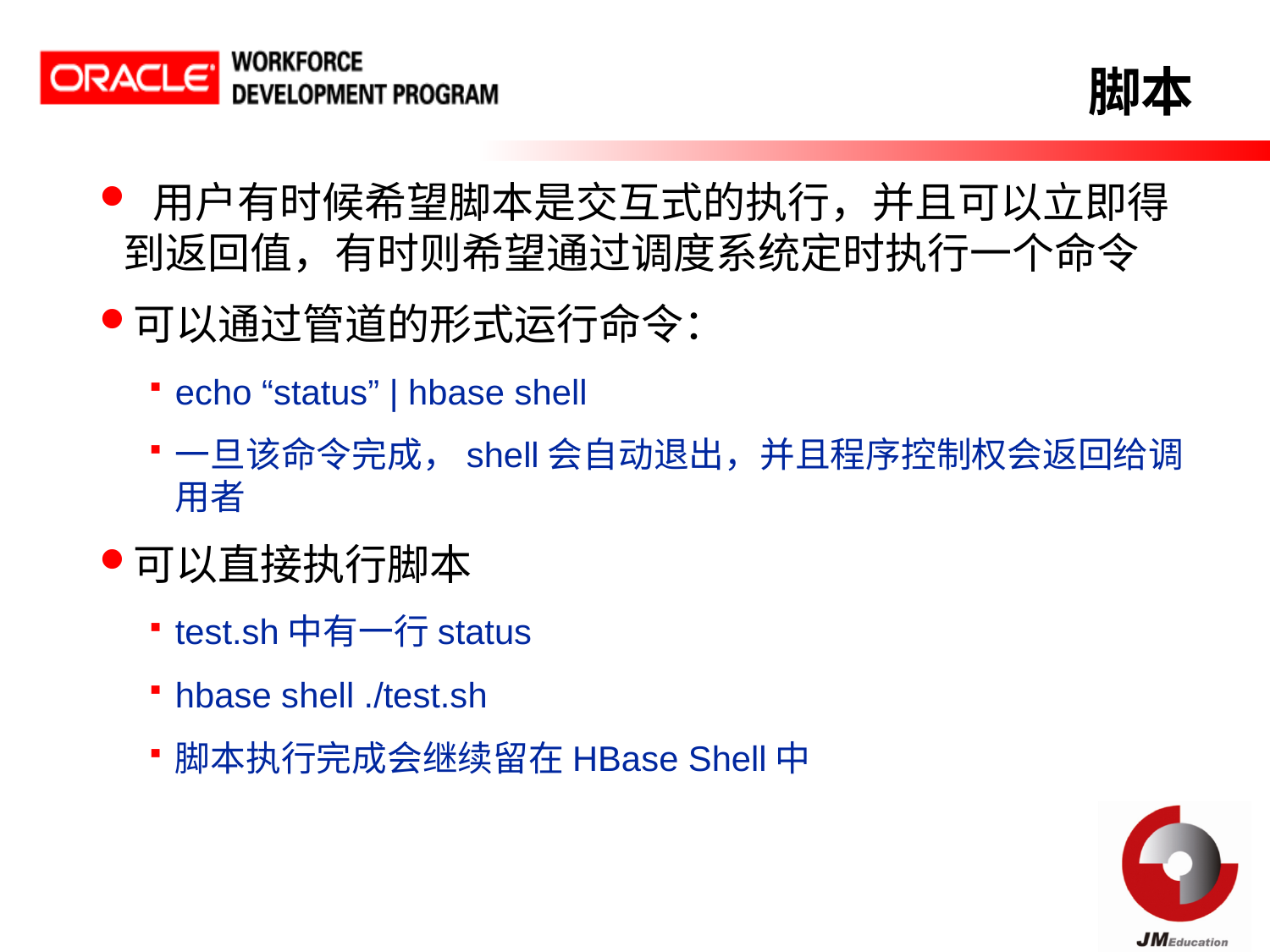

脚本
 用户有时候希望脚本是交互式的执行，并且可以立即得到返回值，有时则希望通过调度系统定时执行一个命令
可以通过管道的形式运行命令：
echo “status” | hbase shell
一旦该命令完成，shell会自动退出，并且程序控制权会返回给调用者
可以直接执行脚本
test.sh中有一行status
hbase shell ./test.sh
脚本执行完成会继续留在HBase Shell中